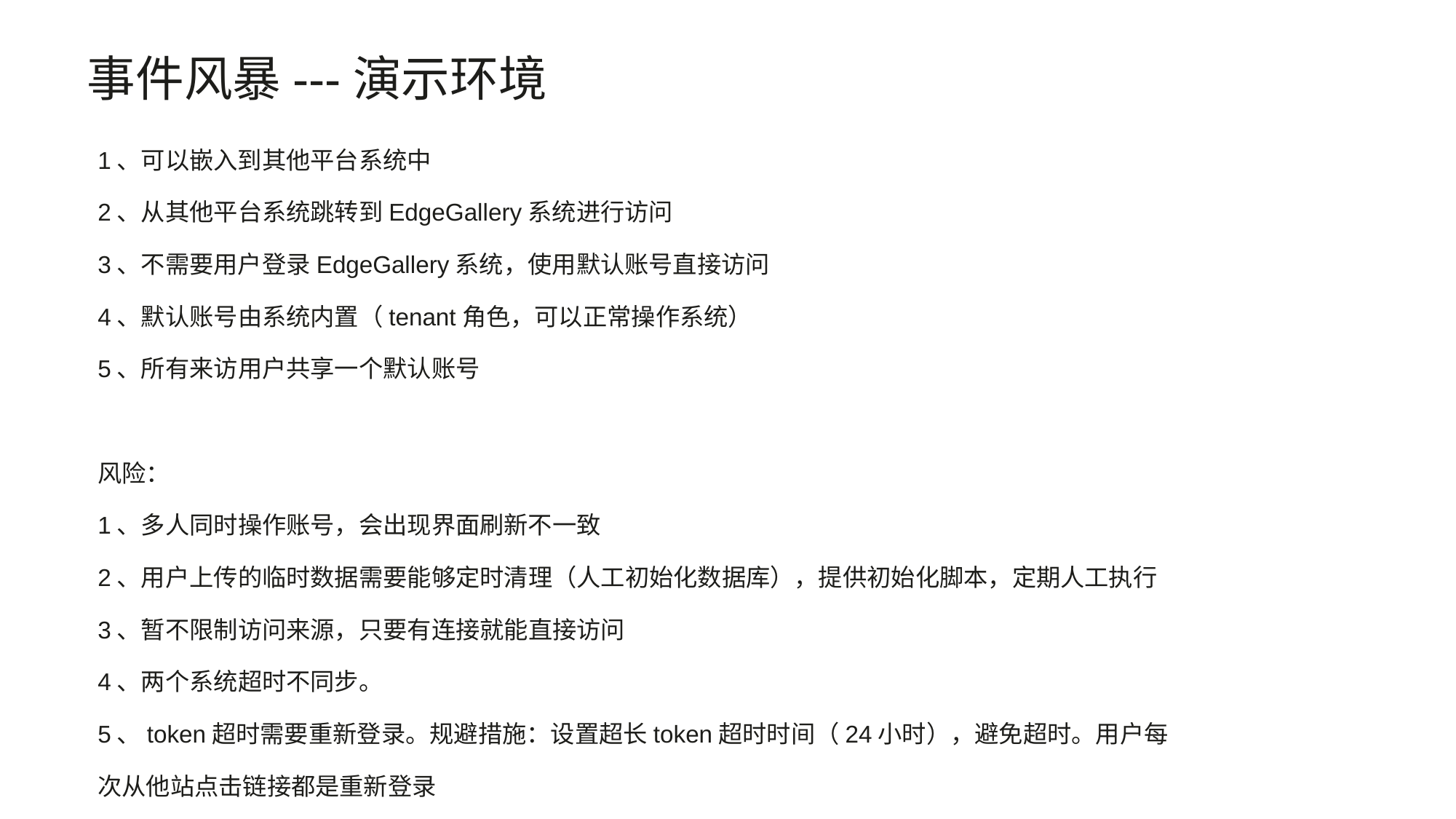

事件风暴---演示环境
1、可以嵌入到其他平台系统中
2、从其他平台系统跳转到EdgeGallery系统进行访问
3、不需要用户登录EdgeGallery系统，使用默认账号直接访问
4、默认账号由系统内置（tenant角色，可以正常操作系统）
5、所有来访用户共享一个默认账号

风险：
1、多人同时操作账号，会出现界面刷新不一致
2、用户上传的临时数据需要能够定时清理（人工初始化数据库），提供初始化脚本，定期人工执行
3、暂不限制访问来源，只要有连接就能直接访问
4、两个系统超时不同步。
5、token超时需要重新登录。规避措施：设置超长token超时时间（24小时），避免超时。用户每次从他站点击链接都是重新登录